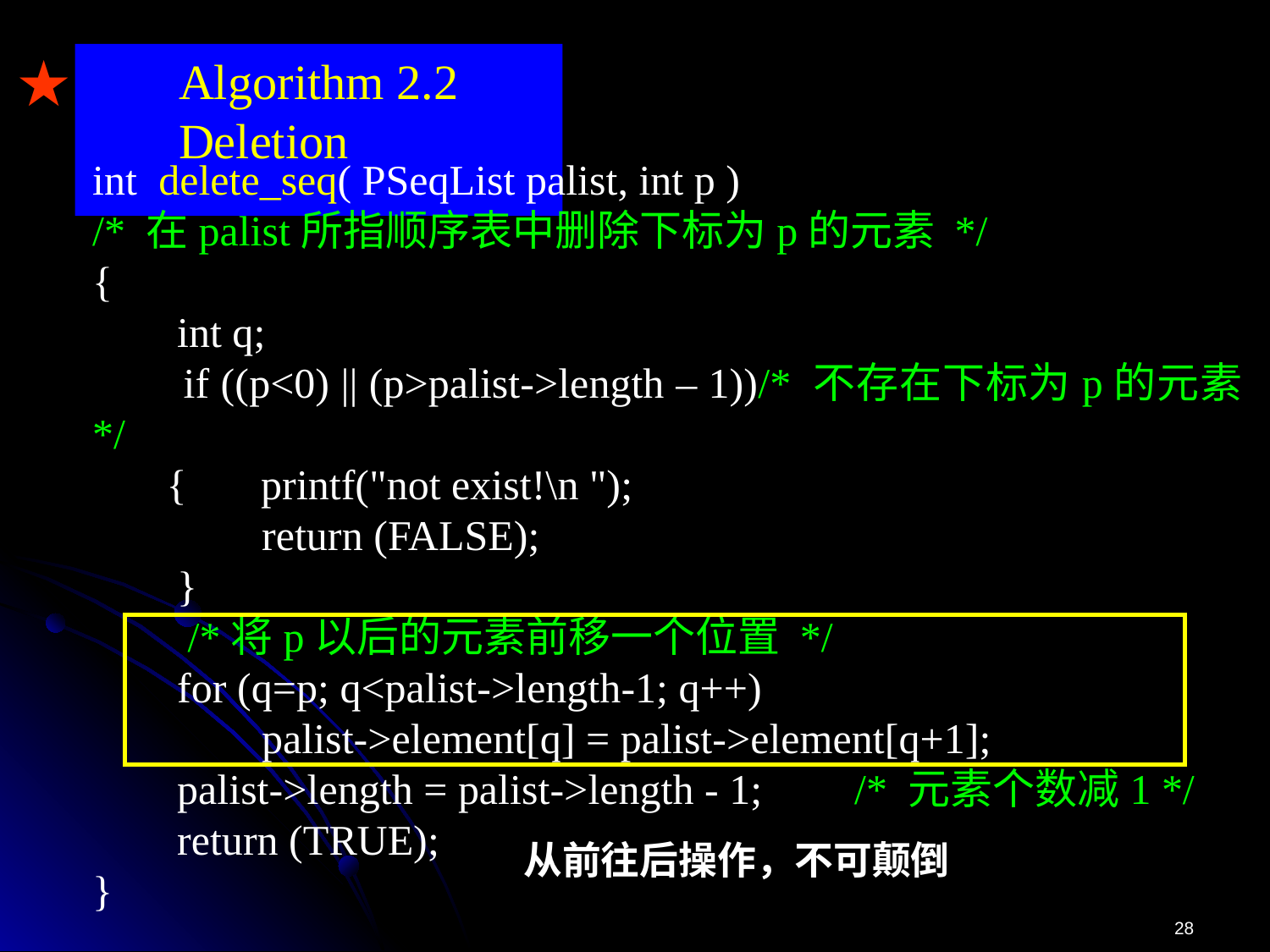

★
# Algorithm 2.2 Deletion
int  delete_seq( PSeqList palist, int p )
/* 在palist所指顺序表中删除下标为p的元素 */
{
        int q;
        if ((p<0) || (p>palist->length – 1))/* 不存在下标为p的元素 */
       {       printf("not exist!\n ");
                return (FALSE);
        }
         /*将p以后的元素前移一个位置 */
        for (q=p; q<palist->length-1; q++)
                palist->element[q] = palist->element[q+1];
        palist->length = palist->length - 1;	/* 元素个数减1 */
        return (TRUE);
}

从前往后操作，不可颠倒

28